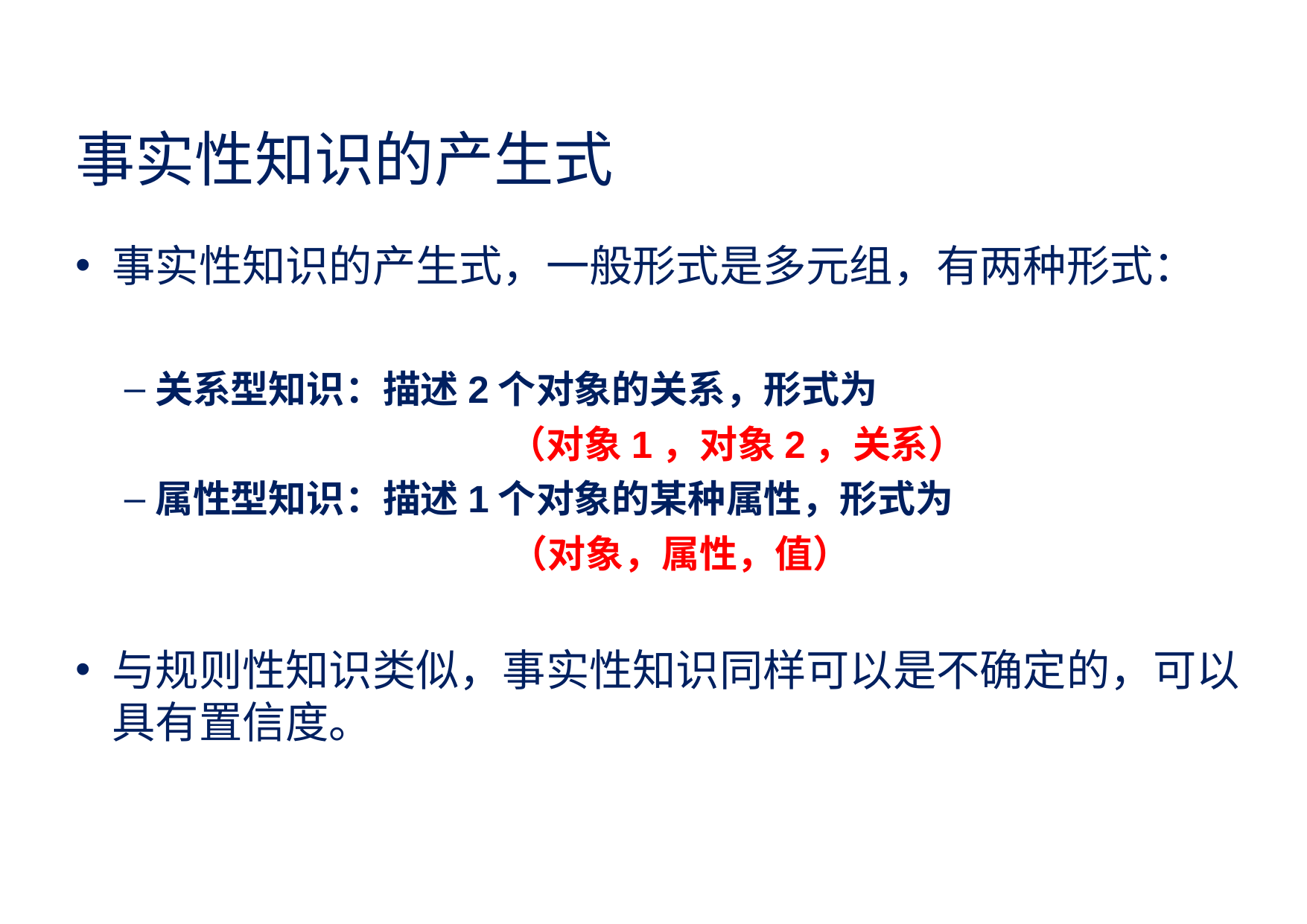

# 事实性知识的产生式
事实性知识的产生式，一般形式是多元组，有两种形式：

关系型知识：描述2个对象的关系，形式为
（对象1，对象2，关系）
属性型知识：描述1个对象的某种属性，形式为
（对象，属性，值）

与规则性知识类似，事实性知识同样可以是不确定的，可以 具有置信度。
53